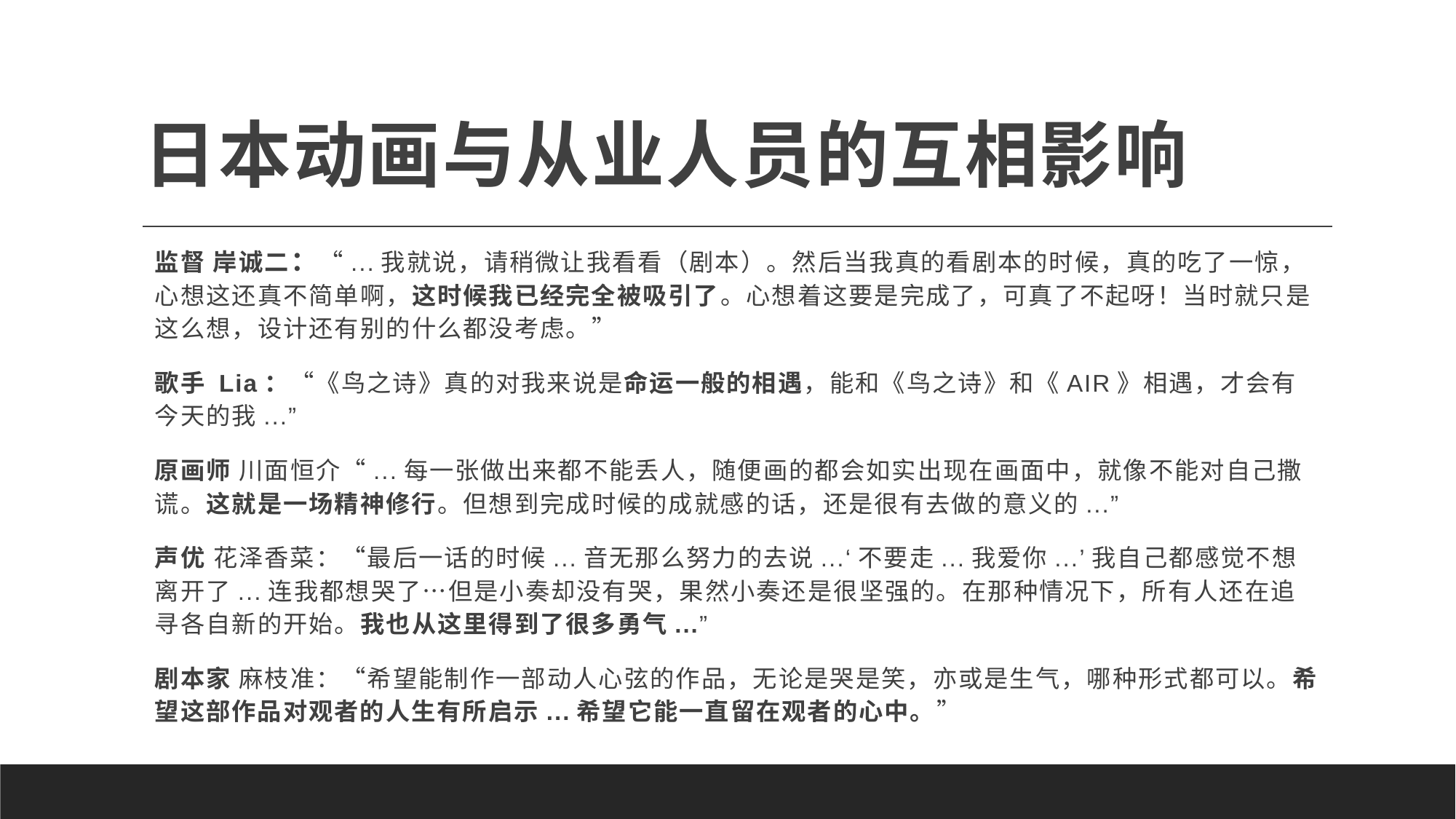

# 日本动画与从业人员的互相影响
监督 岸诚二：“...我就说，请稍微让我看看（剧本）。然后当我真的看剧本的时候，真的吃了一惊，心想这还真不简单啊，这时候我已经完全被吸引了。心想着这要是完成了，可真了不起呀！当时就只是这么想，设计还有别的什么都没考虑。”
歌手 Lia：“《鸟之诗》真的对我来说是命运一般的相遇，能和《鸟之诗》和《AIR》相遇，才会有今天的我...”
原画师 川面恒介“...每一张做出来都不能丢人，随便画的都会如实出现在画面中，就像不能对自己撒谎。这就是一场精神修行。但想到完成时候的成就感的话，还是很有去做的意义的...”
声优 花泽香菜：“最后一话的时候...音无那么努力的去说...‘不要走...我爱你...’我自己都感觉不想离开了...连我都想哭了…但是小奏却没有哭，果然小奏还是很坚强的。在那种情况下，所有人还在追寻各自新的开始。我也从这里得到了很多勇气...”
剧本家 麻枝准：“希望能制作一部动人心弦的作品，无论是哭是笑，亦或是生气，哪种形式都可以。希望这部作品对观者的人生有所启示...希望它能一直留在观者的心中。”